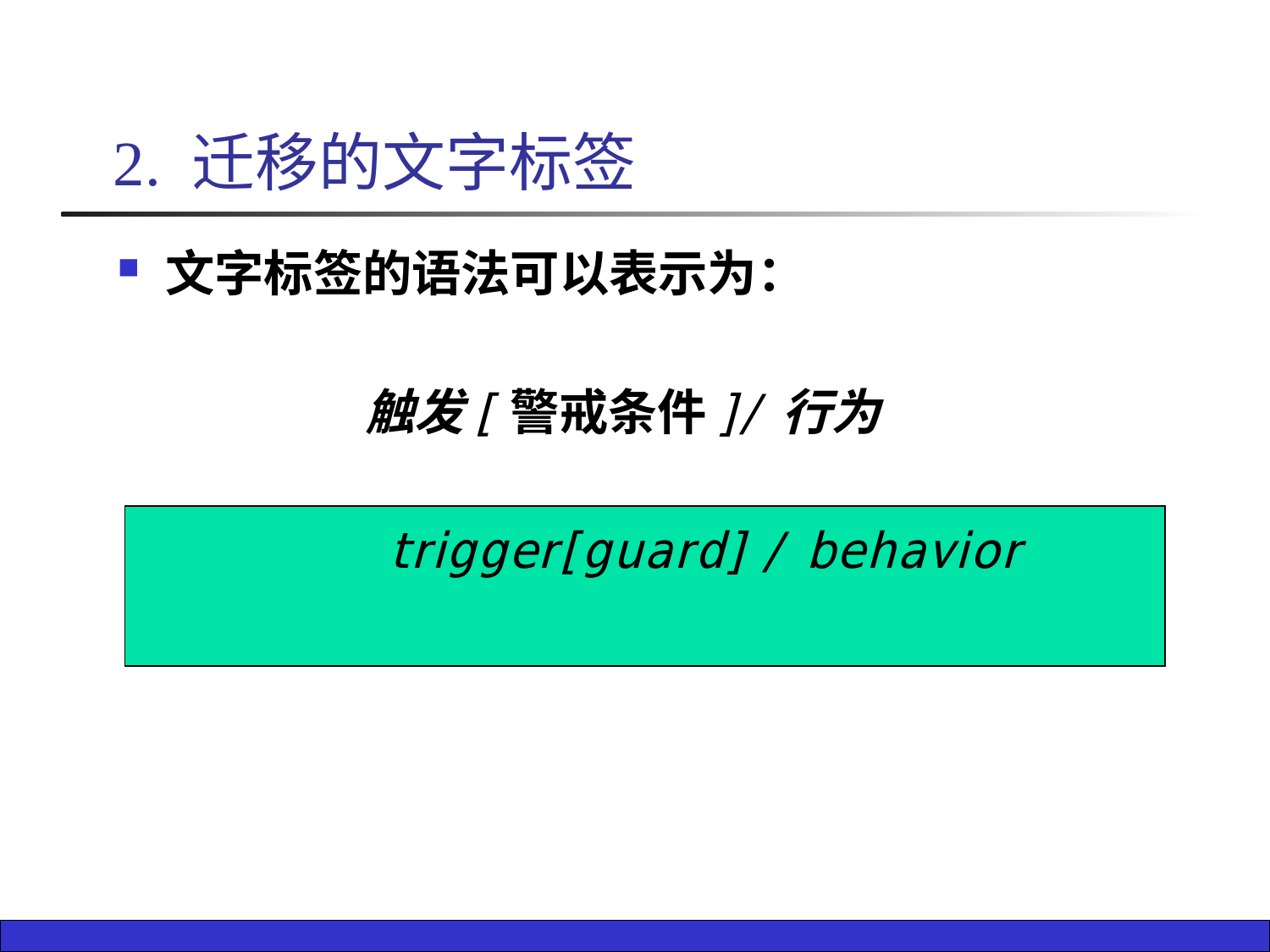

# 2. 迁移的文字标签
文字标签的语法可以表示为：

                     触发[警戒条件]/行为

                   trigger[guard] / behavior